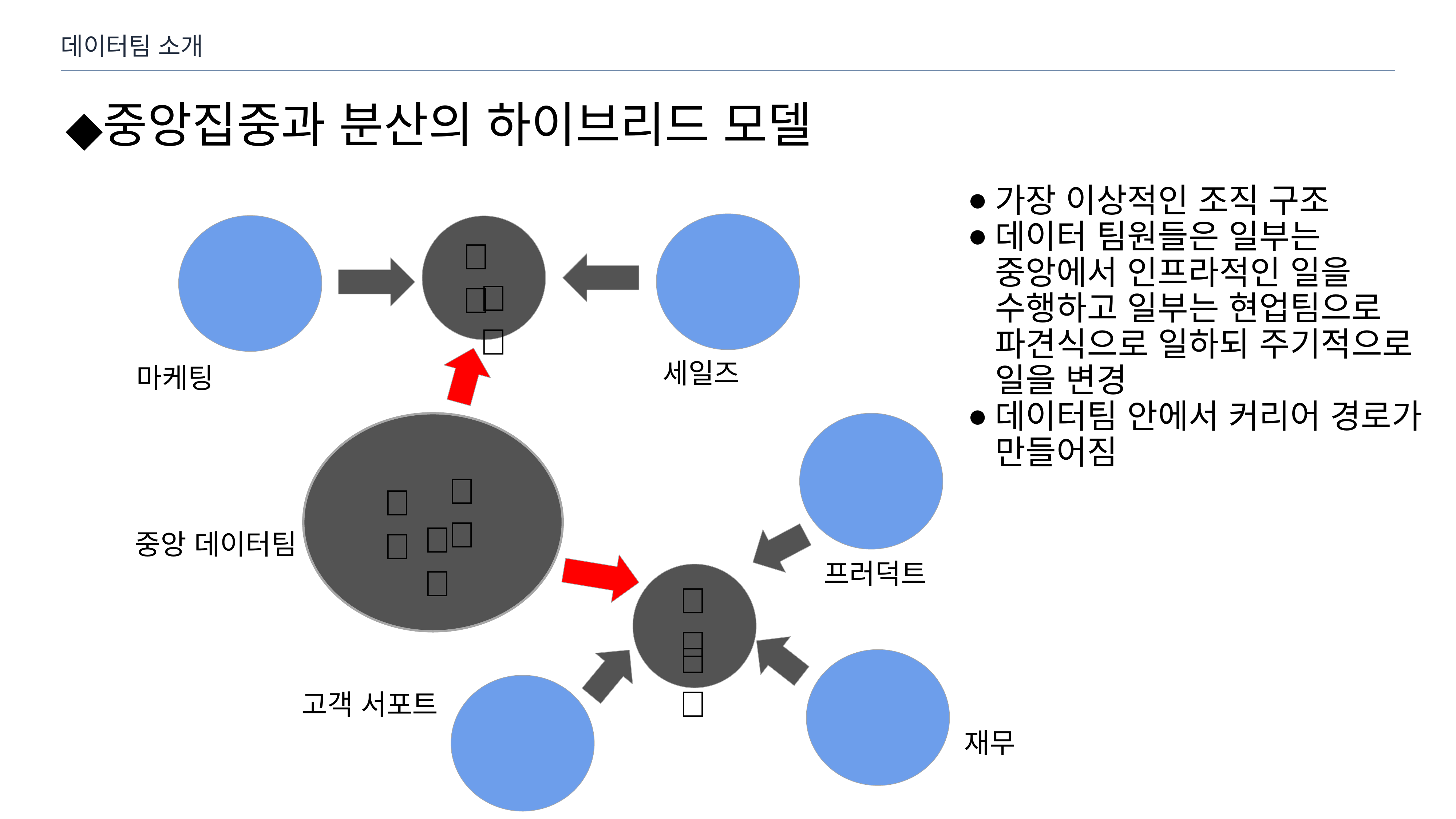

데이터팀 소개
중앙집중과 분산의 하이브리드 모델
가장 이상적인 조직 구조
데이터 팀원들은 일부는 중앙에서 인프라적인 일을 수행하고 일부는 현업팀으로 파견식으로 일하되 주기적으로 일을 변경
데이터팀 안에서 커리어 경로가 만들어짐

👦

👧
세일즈
마케팅

👧
👦
👧
중앙 데이터팀

프러덕트

👧

👦

고객 서포트

재무